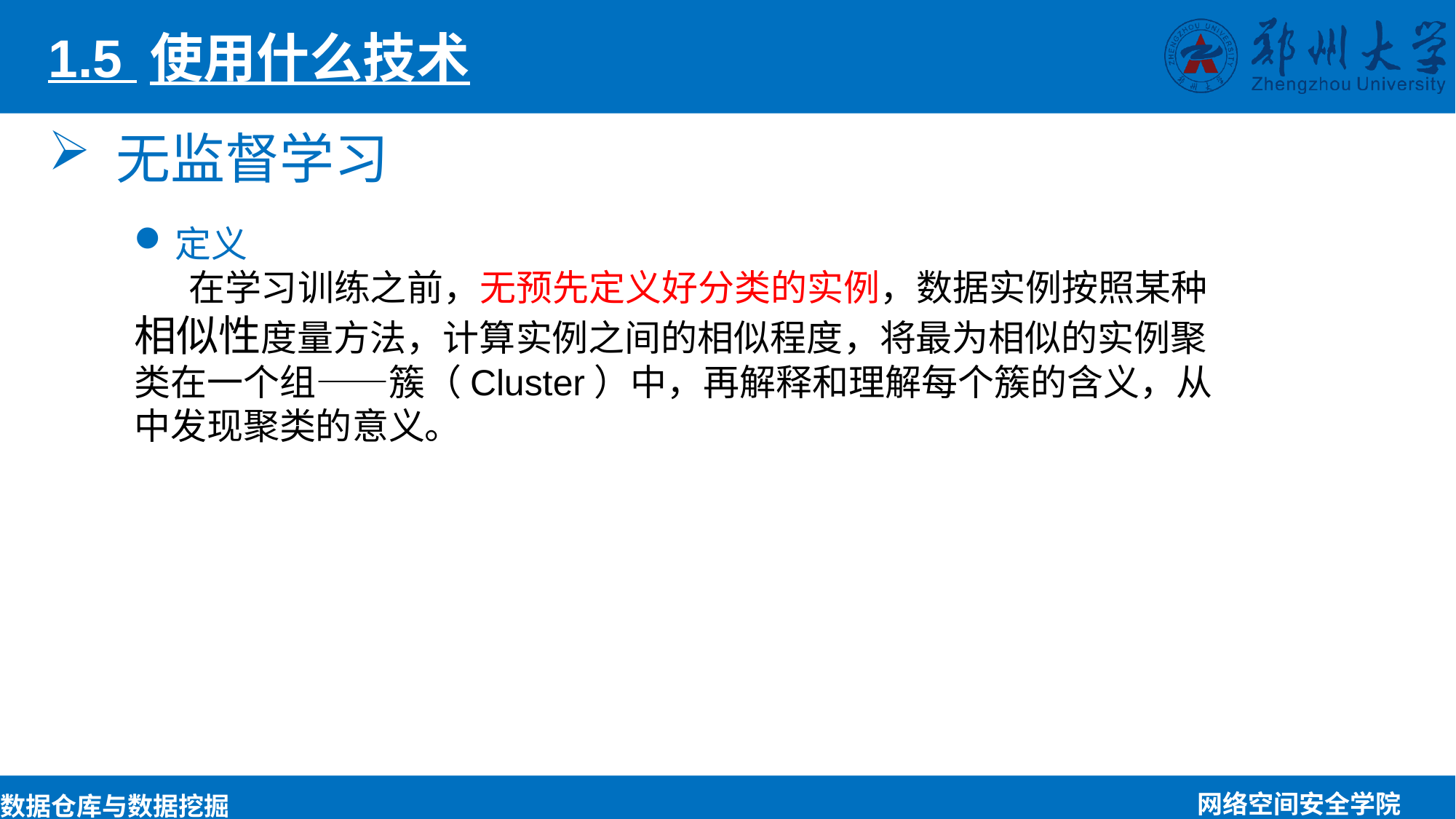

1.5 使用什么技术
无监督学习
定义
在学习训练之前，无预先定义好分类的实例，数据实例按照某种相似性度量方法，计算实例之间的相似程度，将最为相似的实例聚类在一个组——簇（Cluster）中，再解释和理解每个簇的含义，从中发现聚类的意义。